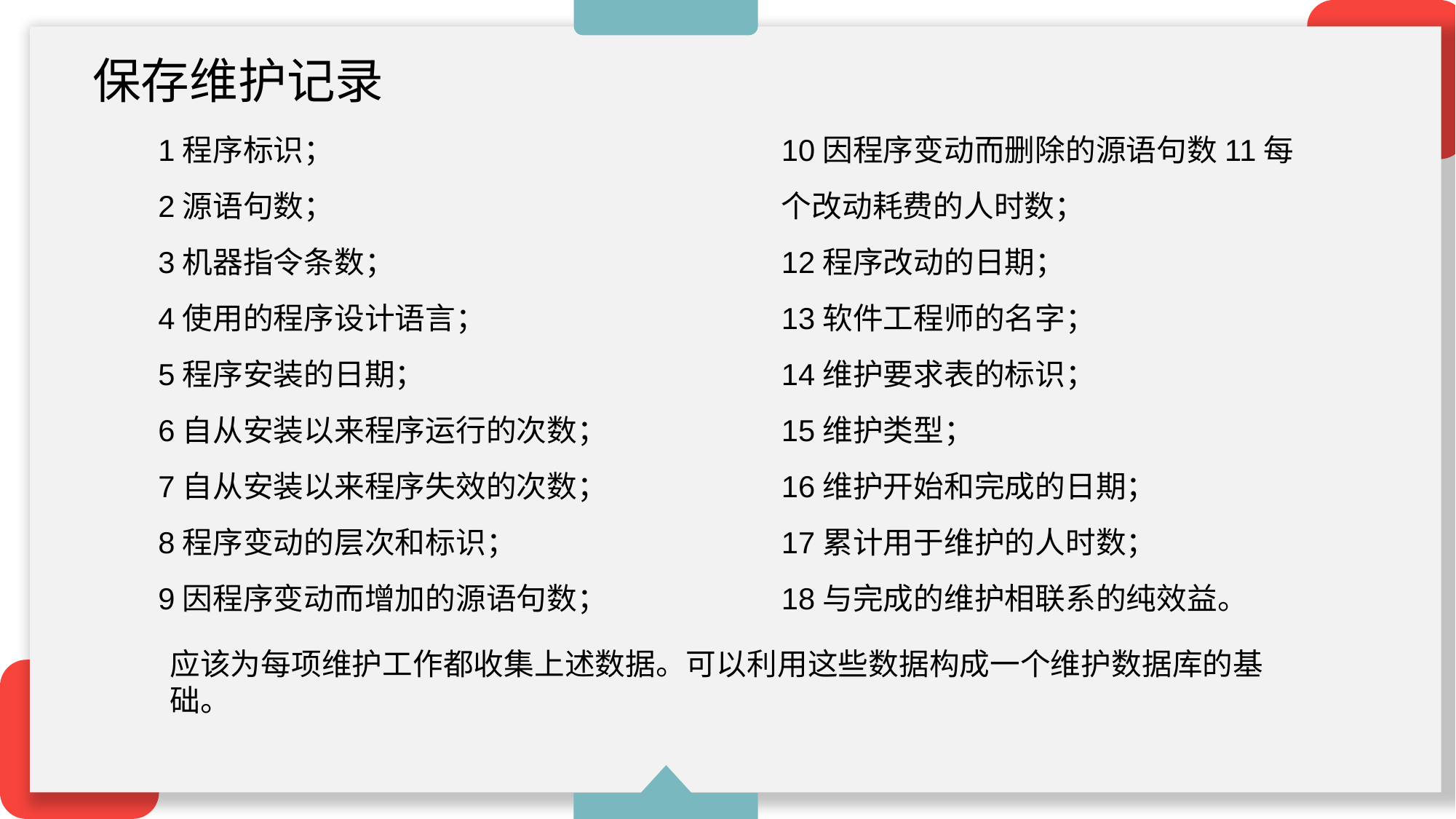

保存维护记录
1程序标识；
2源语句数；
3机器指令条数；
4使用的程序设计语言；
5程序安装的日期；
6自从安装以来程序运行的次数；
7自从安装以来程序失效的次数；
8程序变动的层次和标识；
9因程序变动而增加的源语句数；
10因程序变动而删除的源语句数11每个改动耗费的人时数；
12程序改动的日期；
13软件工程师的名字；
14维护要求表的标识；
15维护类型；
16维护开始和完成的日期；
17累计用于维护的人时数；
18与完成的维护相联系的纯效益。
应该为每项维护工作都收集上述数据。可以利用这些数据构成一个维护数据库的基础。